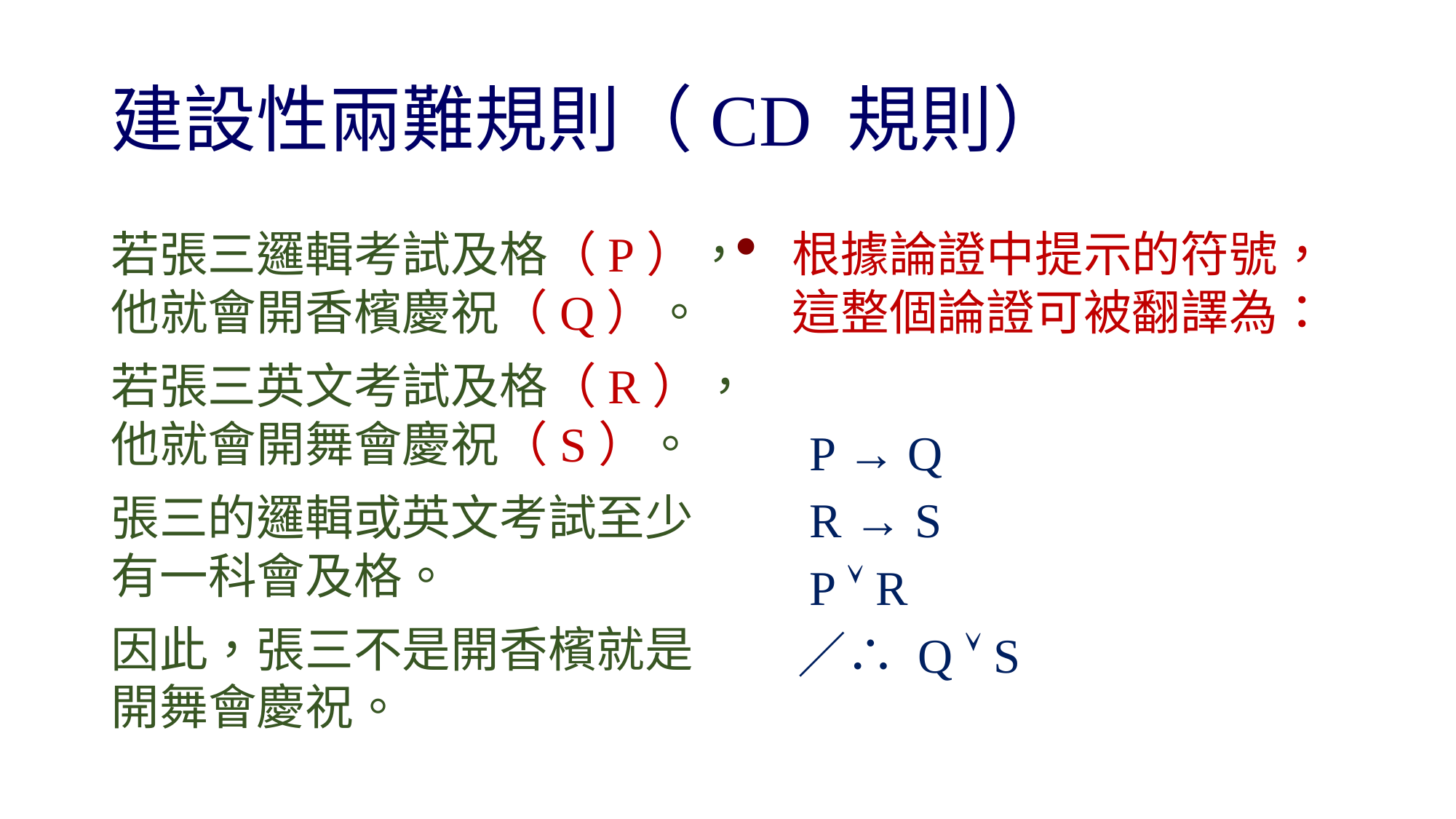

# 建設性兩難規則（CD 規則）
根據論證中提示的符號，這整個論證可被翻譯為：

　 P → Q
　 R → S
　 P ∨ R
　 ／∴ Q ∨ S
若張三邏輯考試及格（P），他就會開香檳慶祝（Q）。
若張三英文考試及格（R），他就會開舞會慶祝（S）。
張三的邏輯或英文考試至少有一科會及格。
因此，張三不是開香檳就是開舞會慶祝。